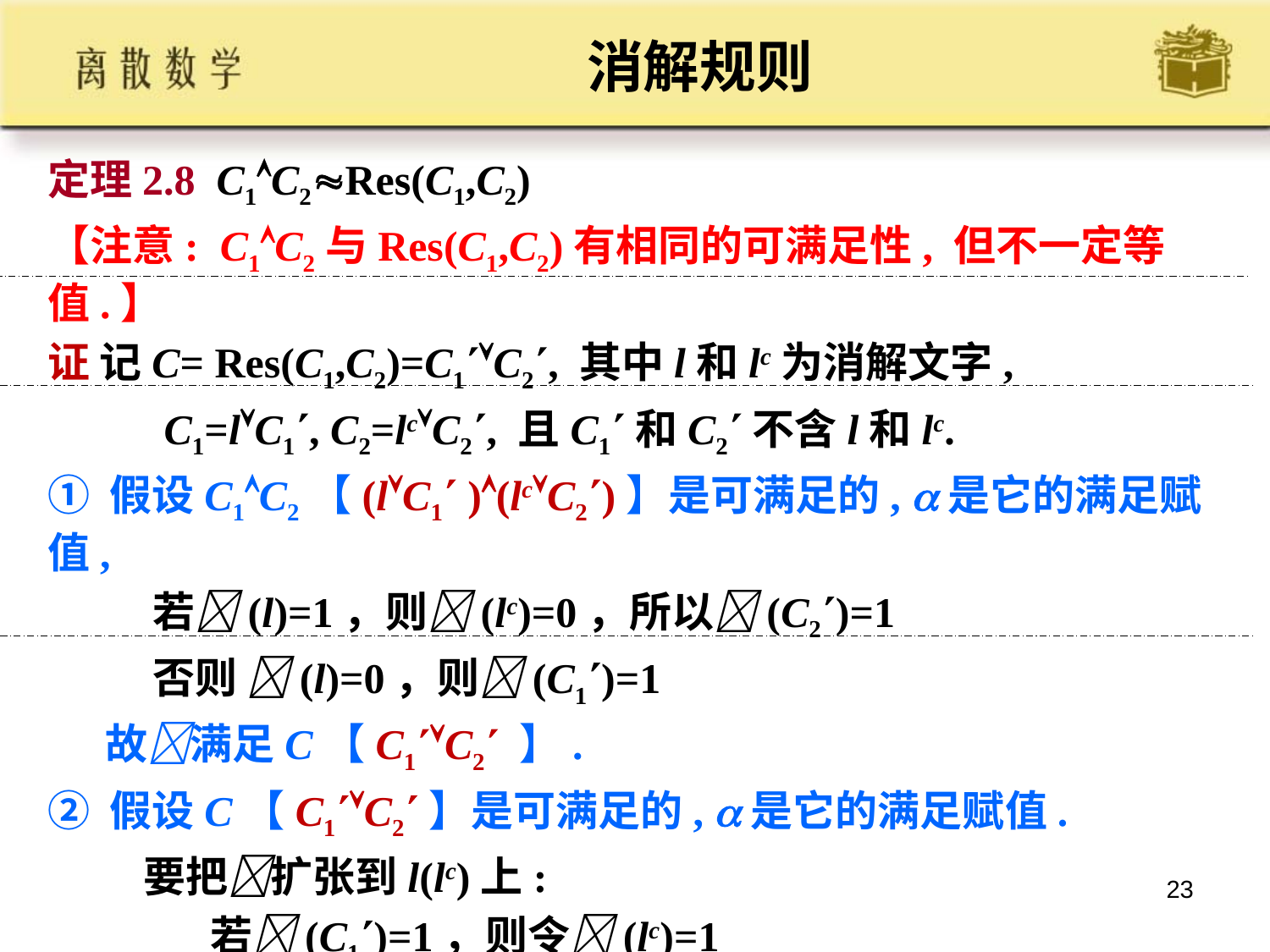

# 消解规则
定理2.8  C1∧C2≈Res(C1,C2)
【注意:  C1∧C2与Res(C1,C2)有相同的可满足性, 但不一定等值.】
证 记C= Res(C1,C2)=C1′∨C2′, 其中l和lc为消解文字,
           C1=l∨C1′, C2=lc∨C2′, 且C1′和C2′不含l和lc.
① 假设C1∧C2【(l∨C1′ )∧(lc∨C2′)】是可满足的, α是它的满足赋值,
          若α(l)=1，则α(lc)=0，所以α(C2′)=1
          否则 α(l)=0，则α(C1′)=1
     故α满足C【C1′∨C2′ 】.
② 假设C【C1′∨C2′】是可满足的, α是它的满足赋值.
         要把α扩张到l(lc)上:
                若α(C1′)=1，则令α(lc)=1
                否则α(C2′)=1，则令α(l)=1
     故α满足C1∧C2 【 (l∨C1′ ) ∧(lc∨C2′) 】.
23